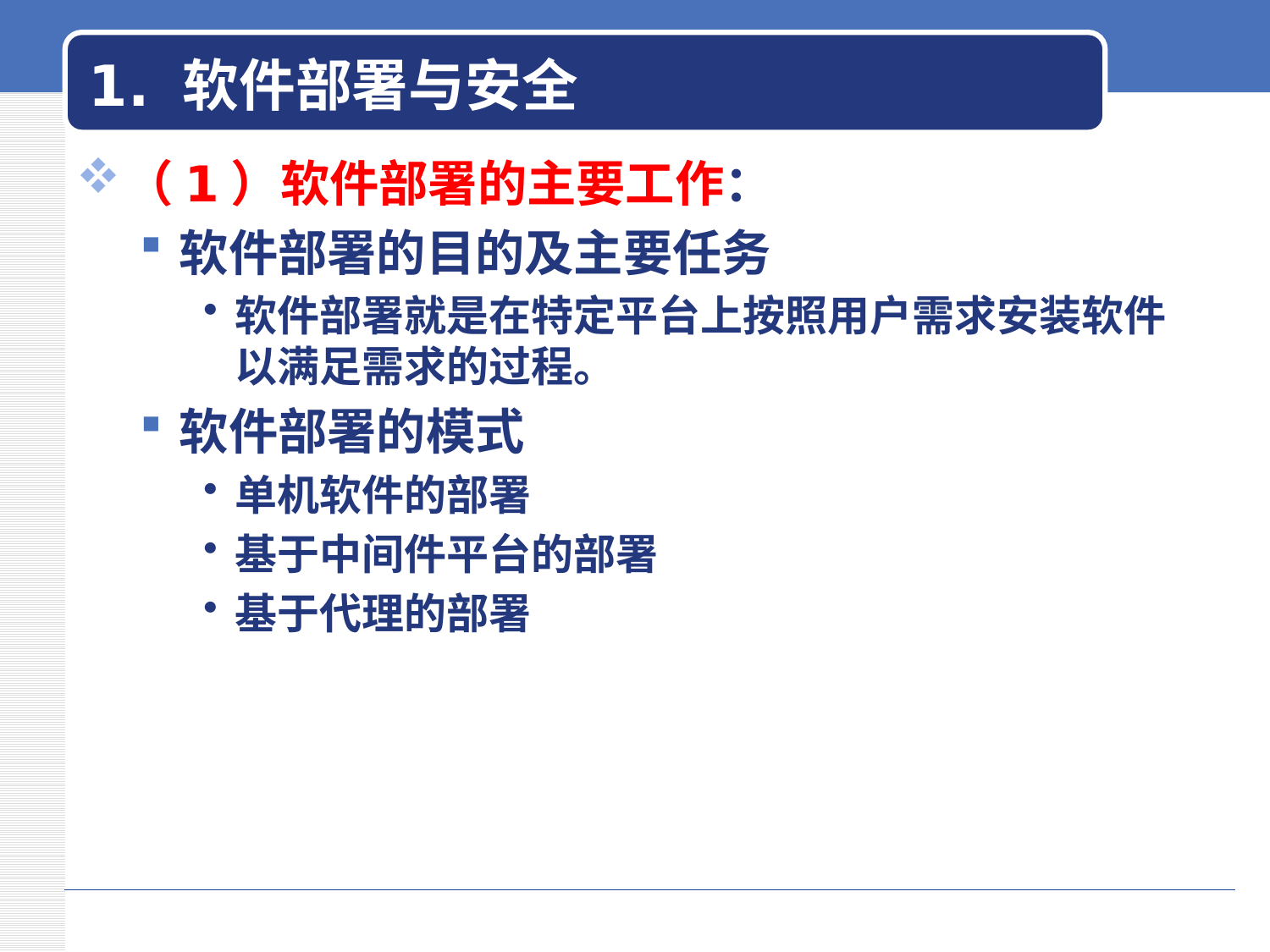

# 1. 软件部署与安全
（1）软件部署的主要工作：
软件部署的目的及主要任务
软件部署就是在特定平台上按照用户需求安装软件以满足需求的过程。
软件部署的模式
单机软件的部署
基于中间件平台的部署
基于代理的部署